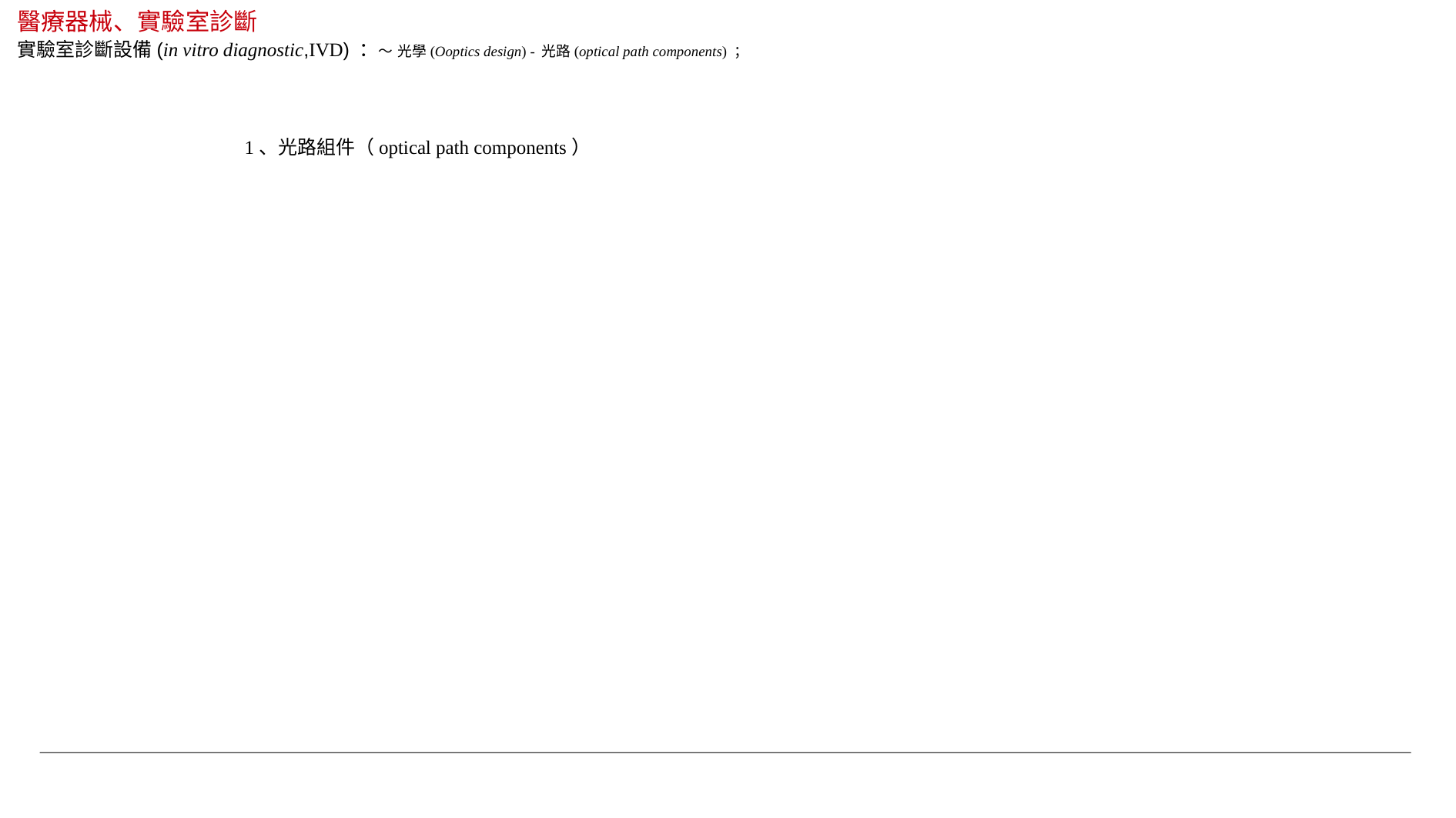

醫療器械、實驗室診斷
實驗室診斷設備(in vitro diagnostic,IVD) ：～ 光學(Ooptics design) - 光路(optical path components) ；
1、光路組件（optical path components）